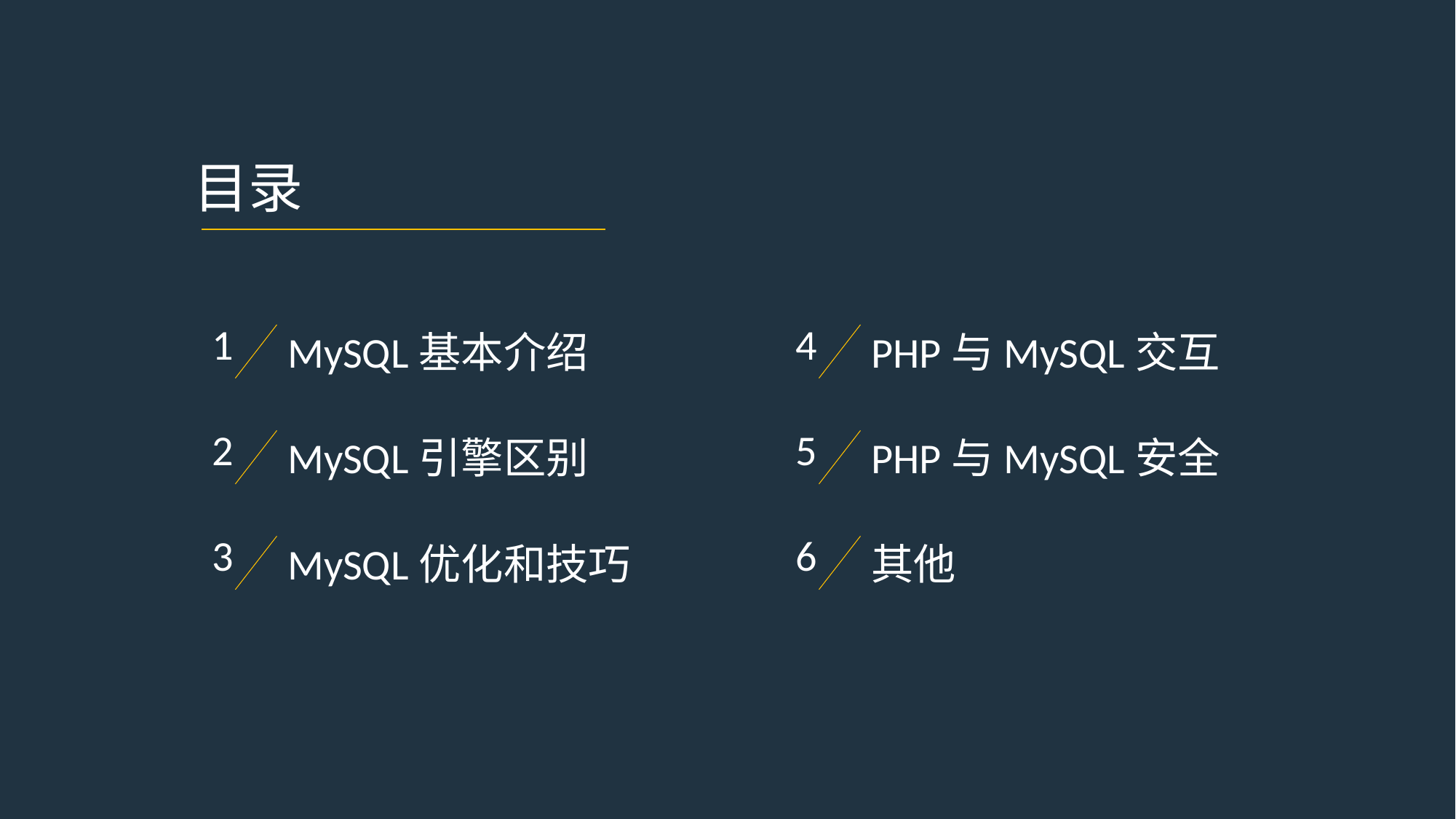

目录
1
4
MySQL基本介绍
PHP与MySQL交互
2
5
MySQL引擎区别
PHP与MySQL安全
3
6
MySQL优化和技巧
其他